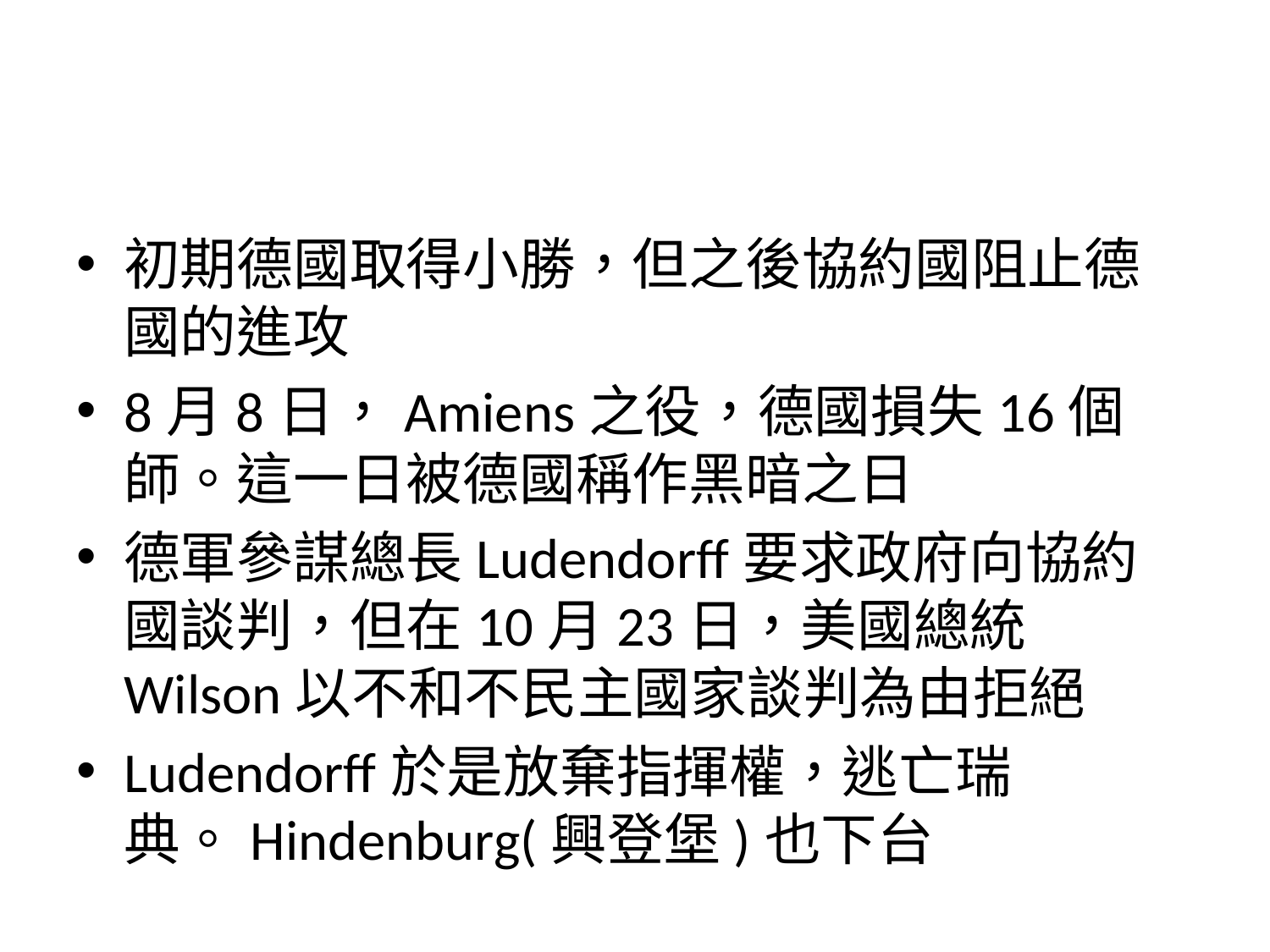

#
初期德國取得小勝，但之後協約國阻止德國的進攻
8月8日，Amiens之役，德國損失16個師。這一日被德國稱作黑暗之日
德軍參謀總長Ludendorff要求政府向協約國談判，但在10月23日，美國總統Wilson以不和不民主國家談判為由拒絕
Ludendorff於是放棄指揮權，逃亡瑞典。Hindenburg(興登堡)也下台